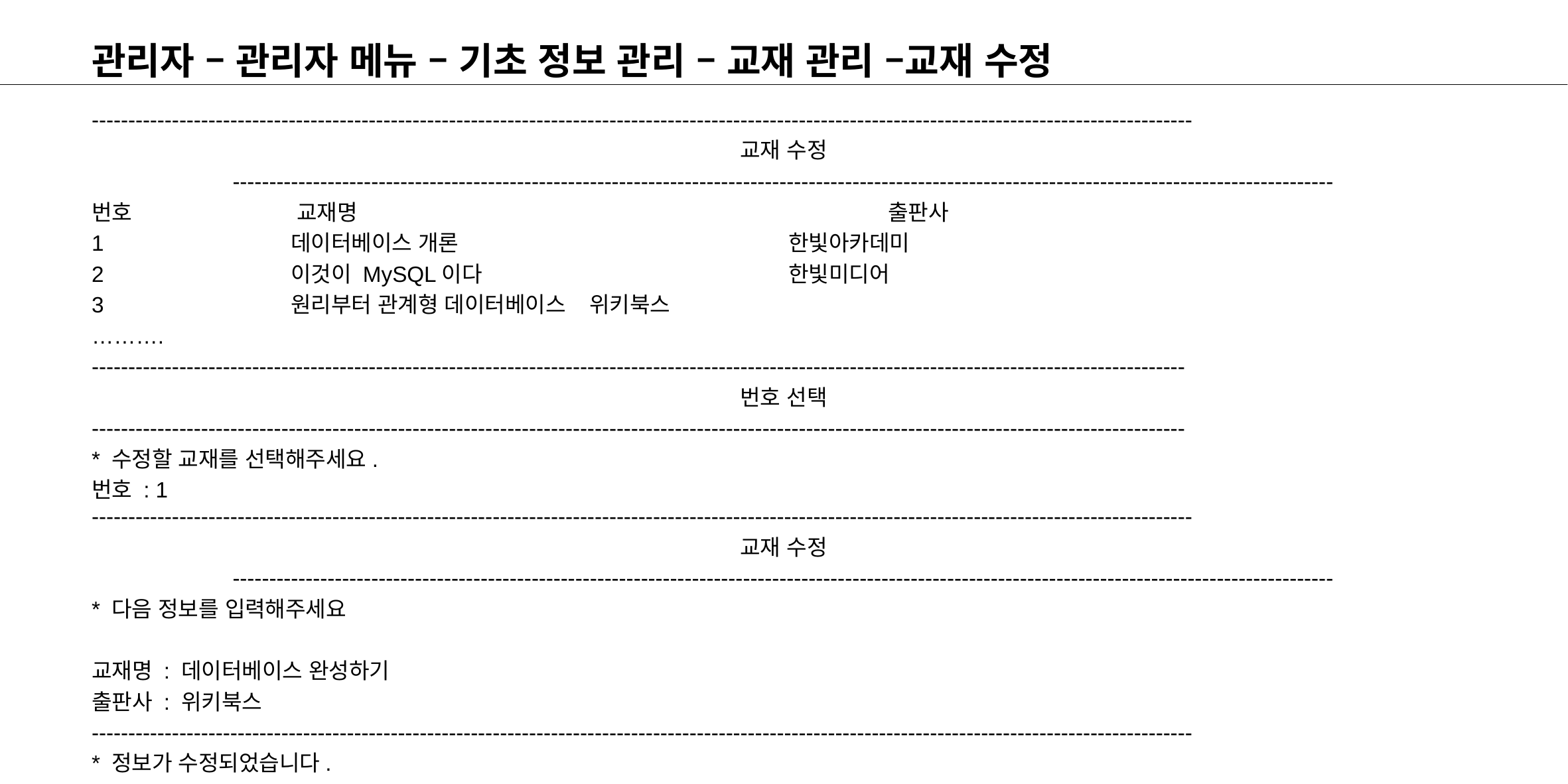

# 관리자 – 관리자 메뉴 – 기초 정보 관리 – 교재 관리 –교재 수정
-------------------------------------------------------------------------------------------------------------------------------------------------------
교재 수정
-------------------------------------------------------------------------------------------------------------------------------------------------------
번호		 교재명						출판사
1		데이터베이스 개론				한빛아카데미
2		이것이 MySQL이다				한빛미디어
3		원리부터 관계형 데이터베이스	위키북스
……….
------------------------------------------------------------------------------------------------------------------------------------------------------
번호 선택
------------------------------------------------------------------------------------------------------------------------------------------------------
* 수정할 교재를 선택해주세요.
번호 : 1
-------------------------------------------------------------------------------------------------------------------------------------------------------
교재 수정
-------------------------------------------------------------------------------------------------------------------------------------------------------
* 다음 정보를 입력해주세요

교재명 : 데이터베이스 완성하기
출판사 : 위키북스
-------------------------------------------------------------------------------------------------------------------------------------------------------
* 정보가 수정되었습니다.